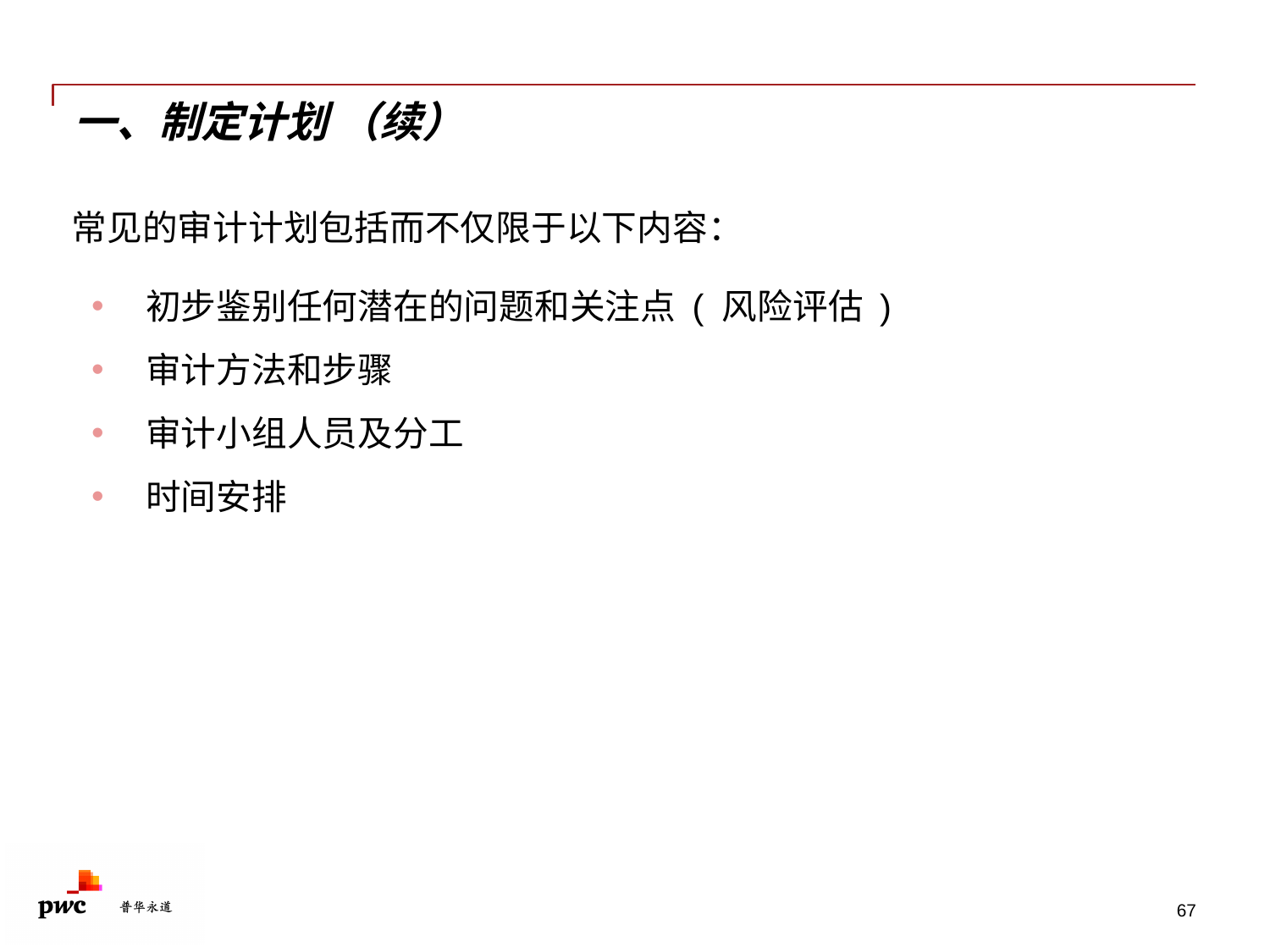

# 一、制定计划 （续）
常见的审计计划包括而不仅限于以下内容：
  初步鉴别任何潜在的问题和关注点 ( 风险评估 )
  审计方法和步骤
  审计小组人员及分工
  时间安排

67